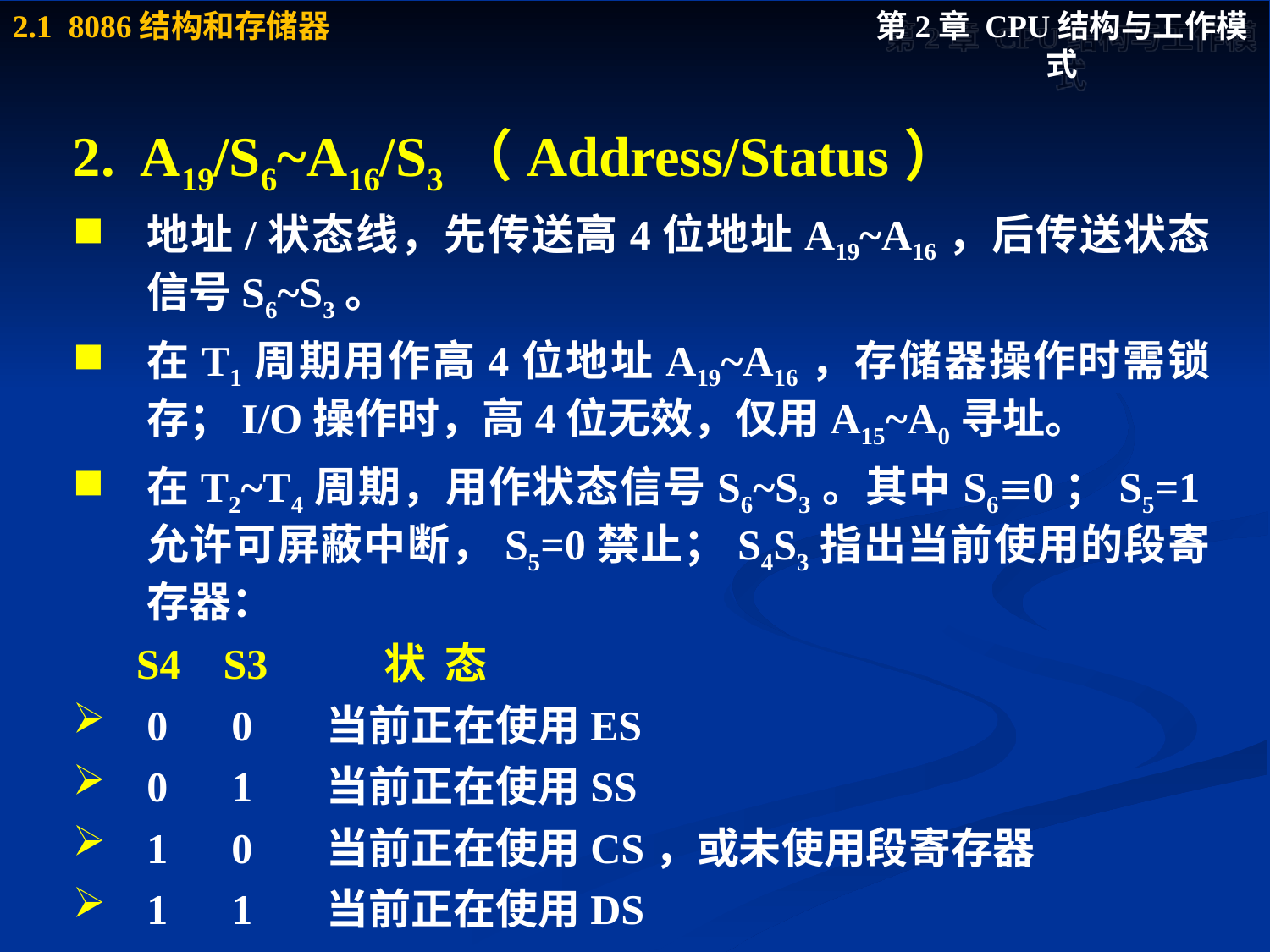

2.  A19/S6~A16/S3（Address/Status）
地址/状态线，先传送高4位地址A19~A16，后传送状态信号S6~S3。
在T1周期用作高4位地址A19~A16，存储器操作时需锁存；I/O操作时，高4位无效，仅用A15~A0寻址。
在T2~T4周期，用作状态信号S6~S3。其中S6≡0；S5=1允许可屏蔽中断，S5=0禁止；S4S3指出当前使用的段寄存器：
      S4    S3          状  态
0      0      当前正在使用ES
0      1      当前正在使用SS
1      0      当前正在使用CS，或未使用段寄存器
1      1      当前正在使用DS